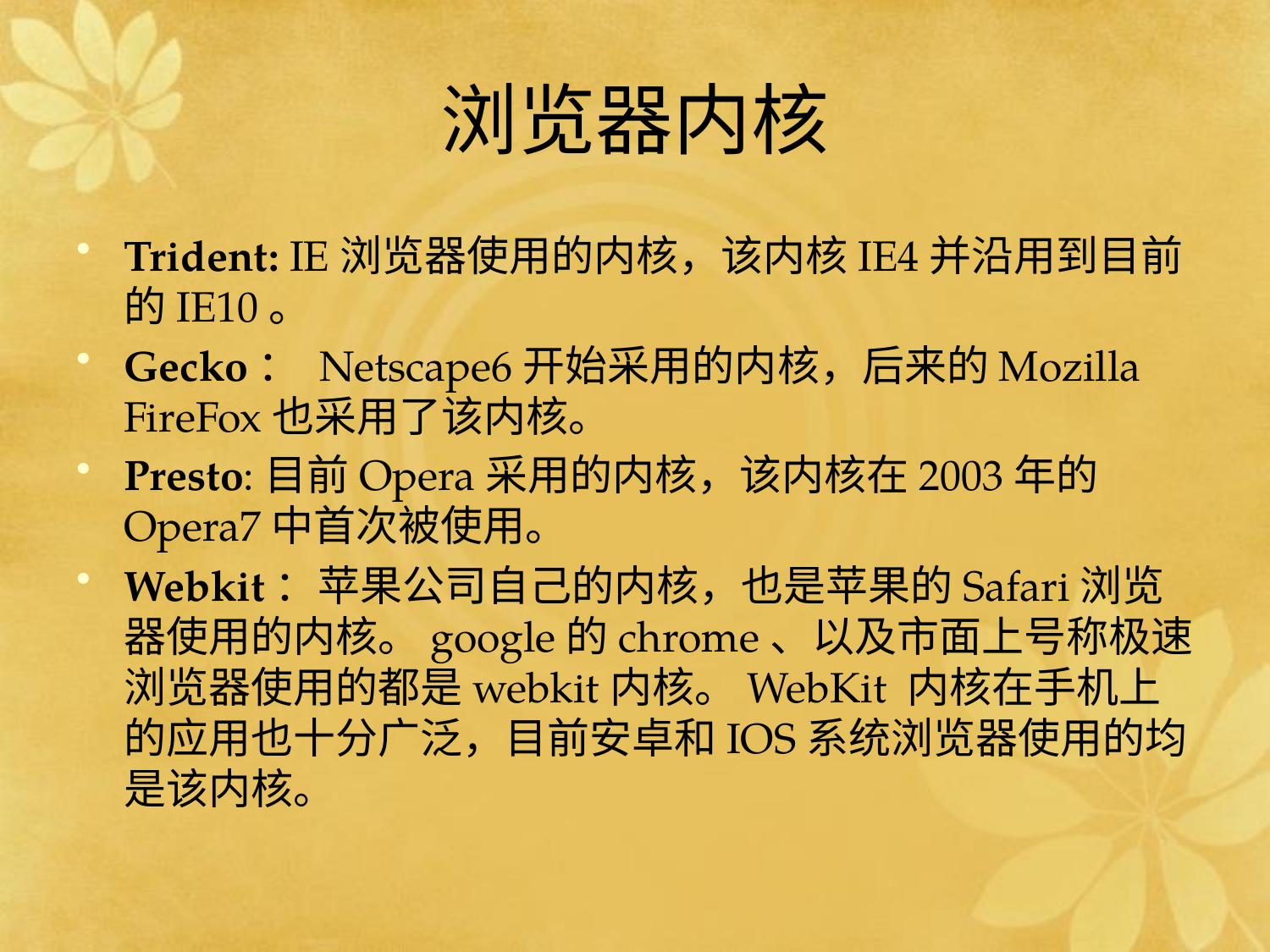

# 浏览器内核
Trident: IE浏览器使用的内核，该内核IE4并沿用到目前的IE10。
Gecko： Netscape6开始采用的内核，后来的Mozilla FireFox也采用了该内核。
Presto:目前Opera采用的内核，该内核在2003年的Opera7中首次被使用。
Webkit：苹果公司自己的内核，也是苹果的Safari浏览器使用的内核。google的chrome、以及市面上号称极速浏览器使用的都是webkit内核。WebKit 内核在手机上的应用也十分广泛，目前安卓和IOS系统浏览器使用的均是该内核。